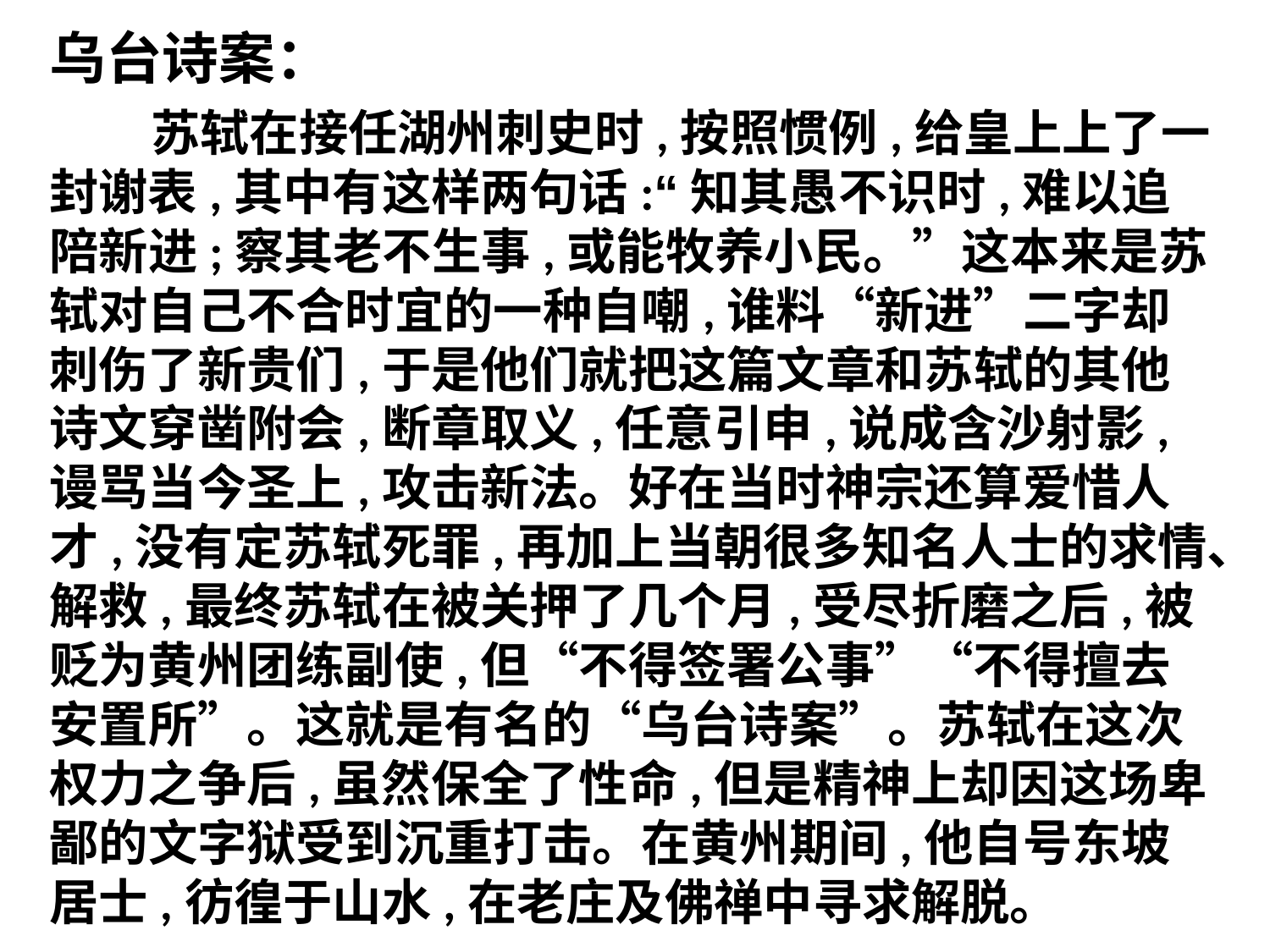

乌台诗案：
        苏轼在接任湖州刺史时,按照惯例,给皇上上了一封谢表,其中有这样两句话:“知其愚不识时,难以追陪新进;察其老不生事,或能牧养小民。”这本来是苏轼对自己不合时宜的一种自嘲,谁料“新进”二字却刺伤了新贵们,于是他们就把这篇文章和苏轼的其他诗文穿凿附会,断章取义,任意引申,说成含沙射影,谩骂当今圣上,攻击新法。好在当时神宗还算爱惜人才,没有定苏轼死罪,再加上当朝很多知名人士的求情、解救,最终苏轼在被关押了几个月,受尽折磨之后,被贬为黄州团练副使,但“不得签署公事”“不得擅去安置所”。这就是有名的“乌台诗案”。苏轼在这次权力之争后,虽然保全了性命,但是精神上却因这场卑鄙的文字狱受到沉重打击。在黄州期间,他自号东坡居士,彷徨于山水,在老庄及佛禅中寻求解脱。